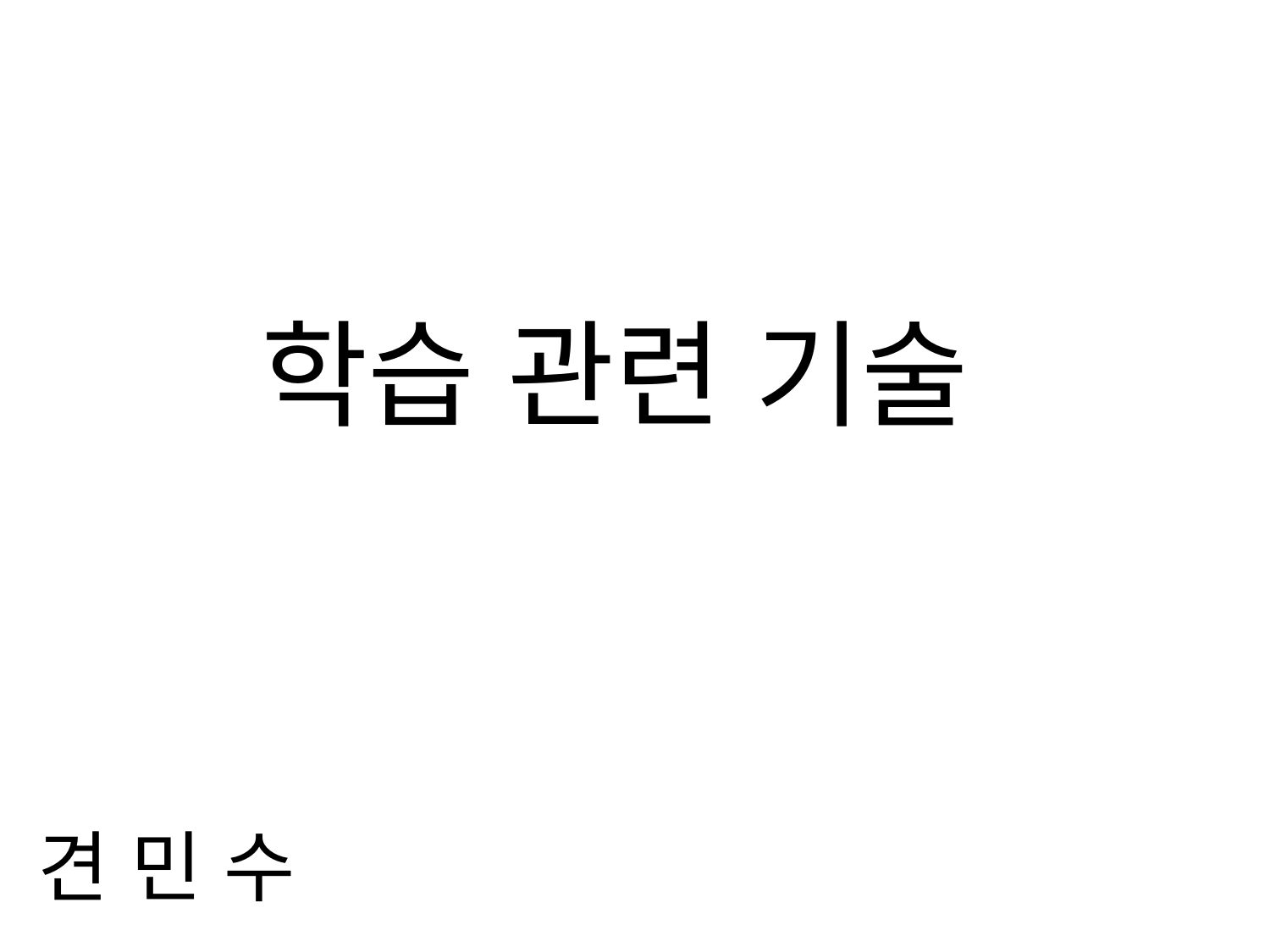

# 학습 관련 기술
견 민 수